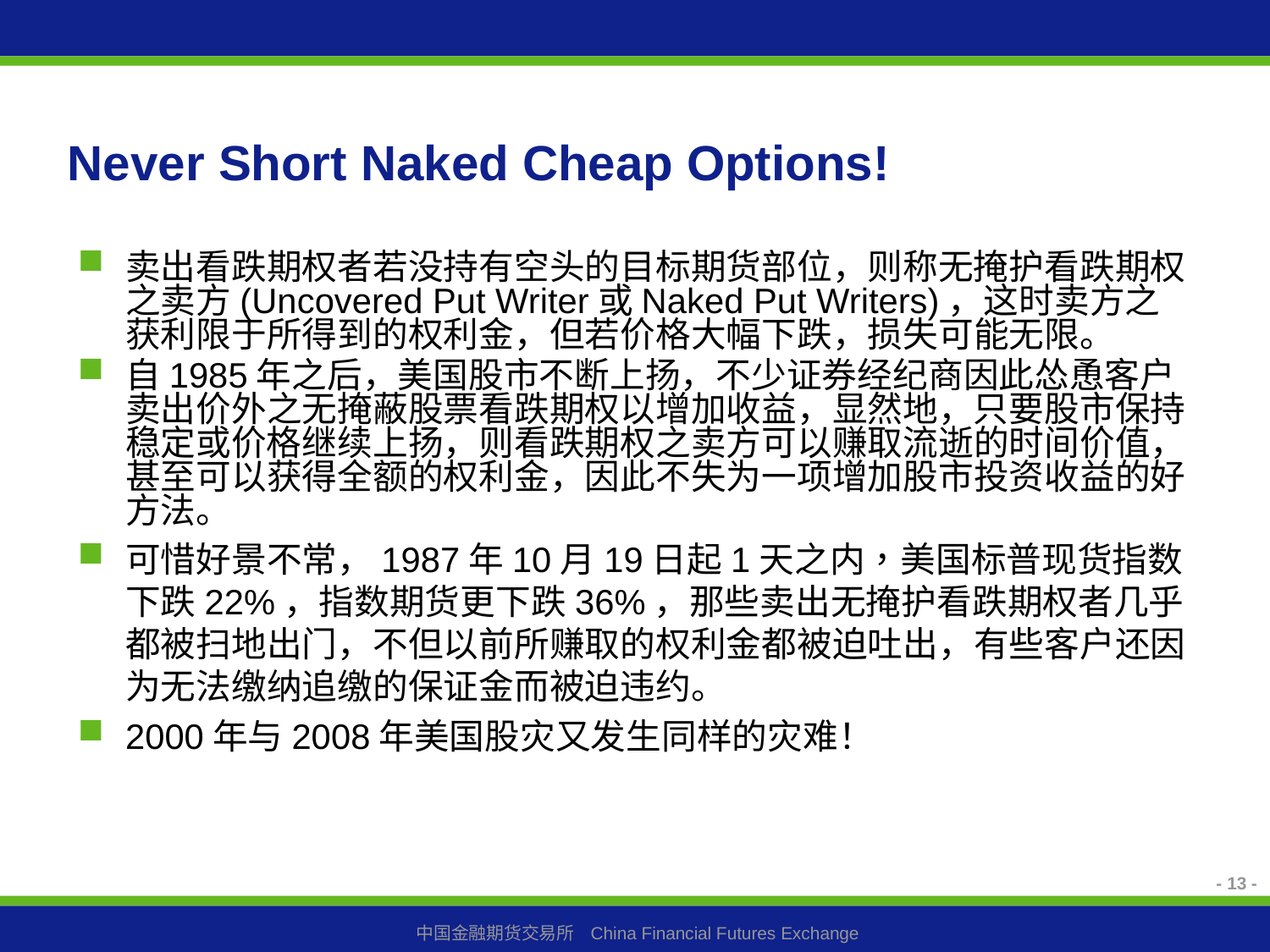

# Never Short Naked Cheap Options!
卖出看跌期权者若没持有空头的目标期货部位，则称无掩护看跌期权之卖方(Uncovered Put Writer或Naked Put Writers)，这时卖方之获利限于所得到的权利金，但若价格大幅下跌，损失可能无限。
自1985年之后，美国股市不断上扬，不少证券经纪商因此怂恿客户卖出价外之无掩蔽股票看跌期权以增加收益，显然地，只要股市保持稳定或价格继续上扬，则看跌期权之卖方可以赚取流逝的时间价值，甚至可以获得全额的权利金，因此不失为一项增加股市投资收益的好方法。
可惜好景不常，1987年10月19日起1天之内，美国标普现货指数下跌22%，指数期货更下跌36%，那些卖出无掩护看跌期权者几乎都被扫地出门，不但以前所赚取的权利金都被迫吐出，有些客户还因为无法缴纳追缴的保证金而被迫违约。
2000年与2008年美国股灾又发生同样的灾难！

- 13 -